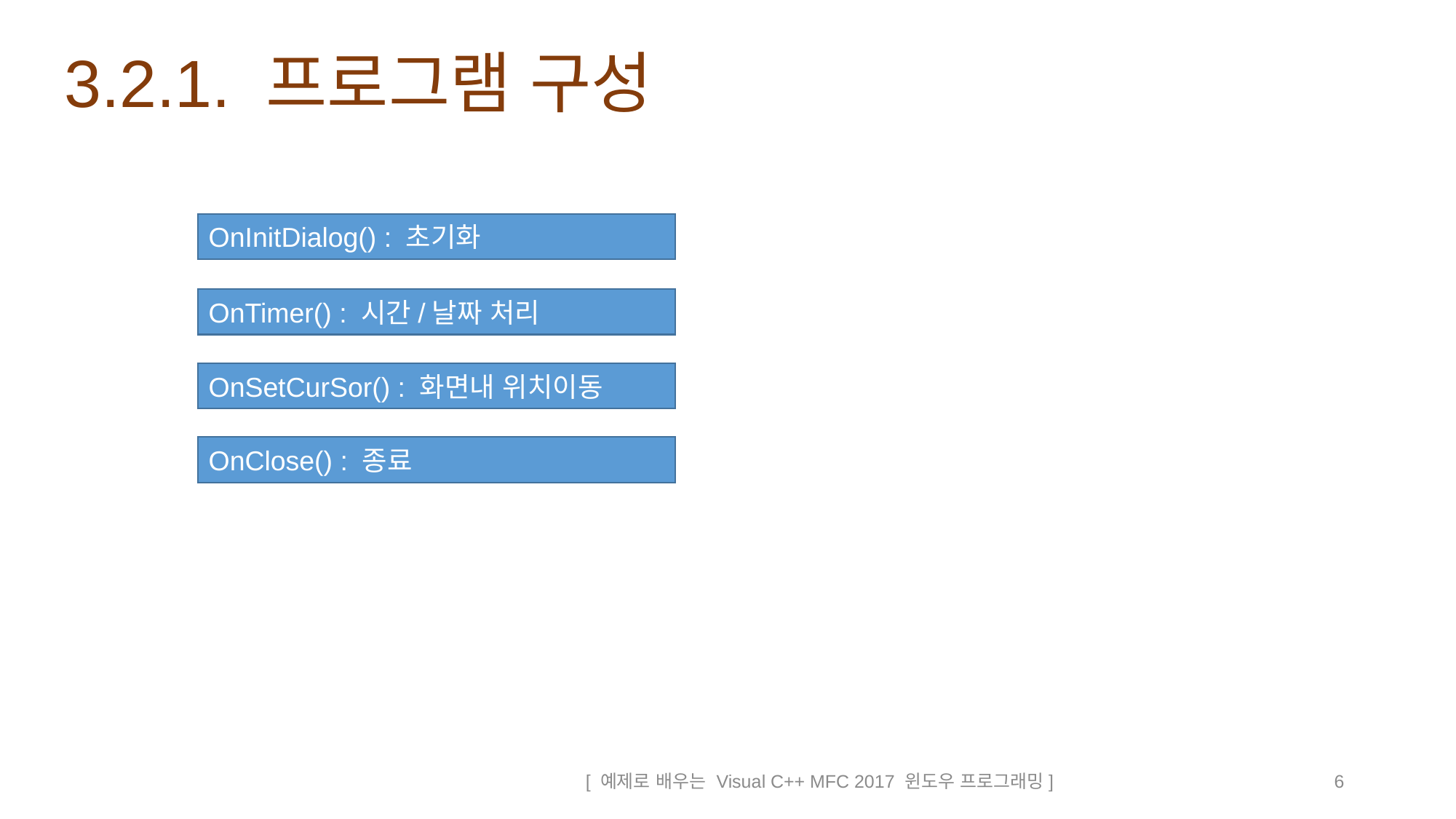

# 3.2.1. 프로그램 구성
OnInitDialog() : 초기화
OnTimer() : 시간/날짜 처리
OnSetCurSor() : 화면내 위치이동
OnClose() : 종료
[ 예제로 배우는 Visual C++ MFC 2017 윈도우 프로그래밍]
6